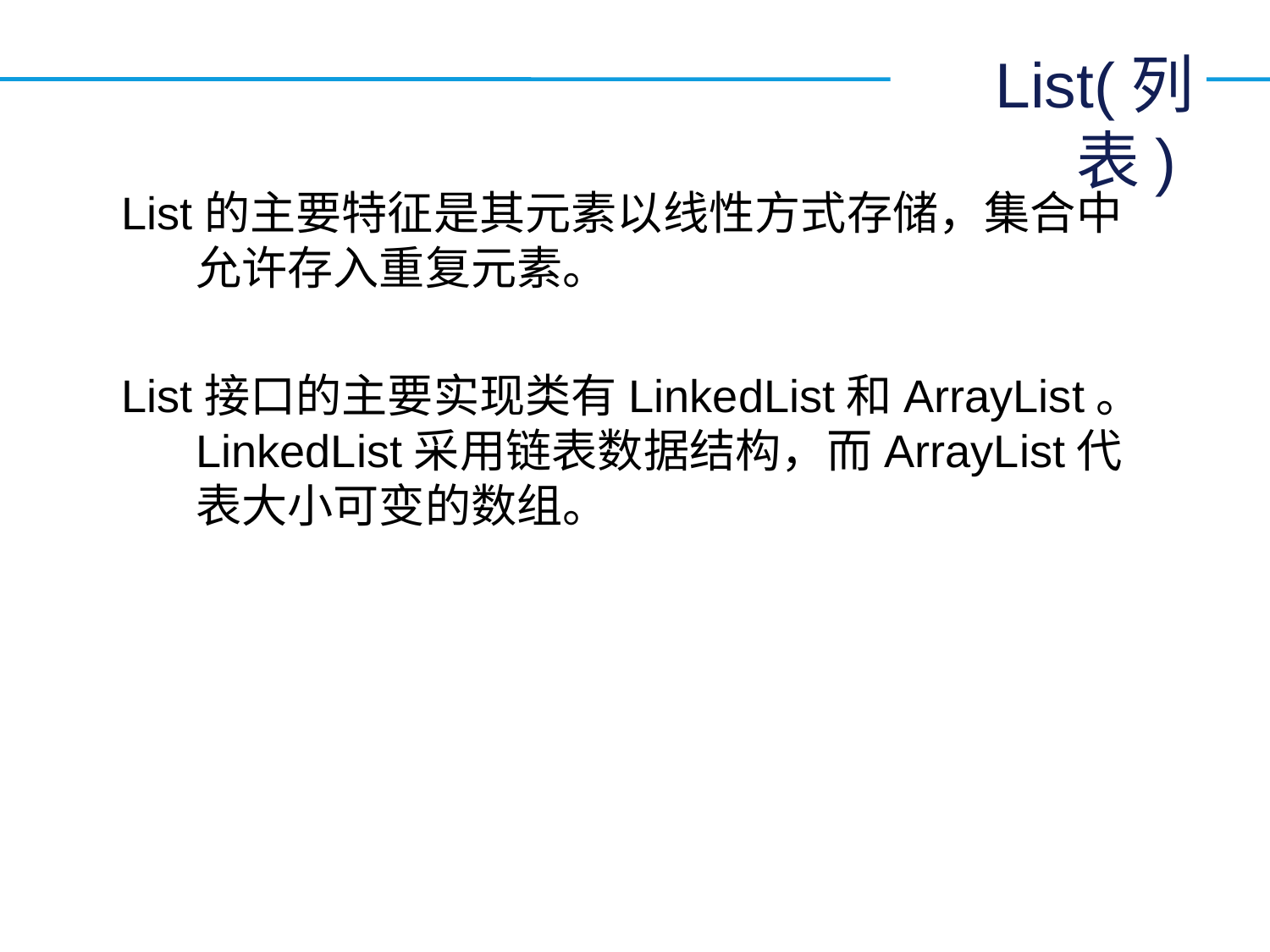

List(列表)
List的主要特征是其元素以线性方式存储，集合中允许存入重复元素。

List接口的主要实现类有LinkedList和ArrayList。LinkedList采用链表数据结构，而ArrayList代表大小可变的数组。